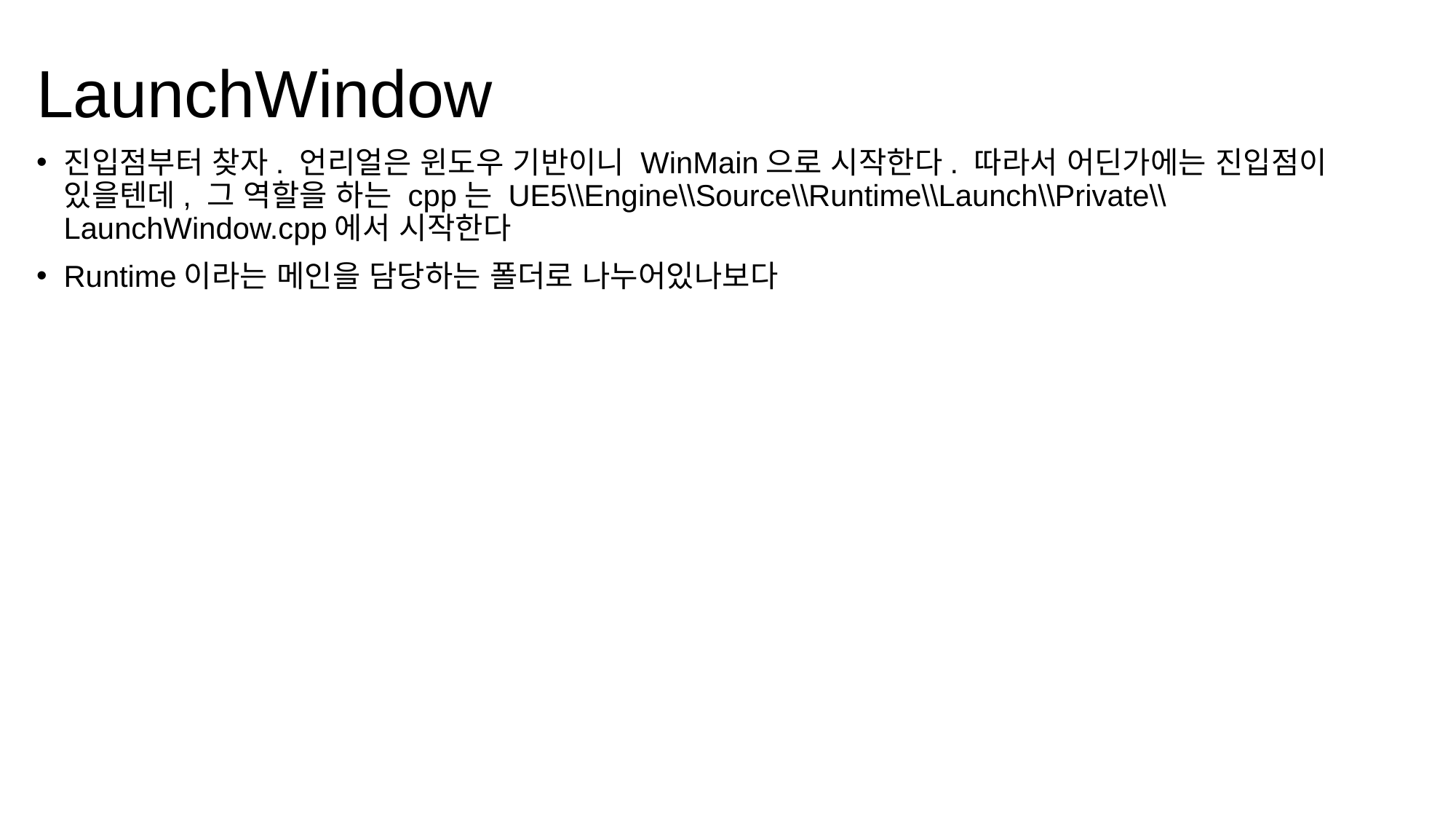

LaunchWindow
진입점부터 찾자. 언리얼은 윈도우 기반이니 WinMain으로 시작한다. 따라서 어딘가에는 진입점이 있을텐데, 그 역할을 하는 cpp는 UE5\\Engine\\Source\\Runtime\\Launch\\Private\\LaunchWindow.cpp에서 시작한다
Runtime이라는 메인을 담당하는 폴더로 나누어있나보다